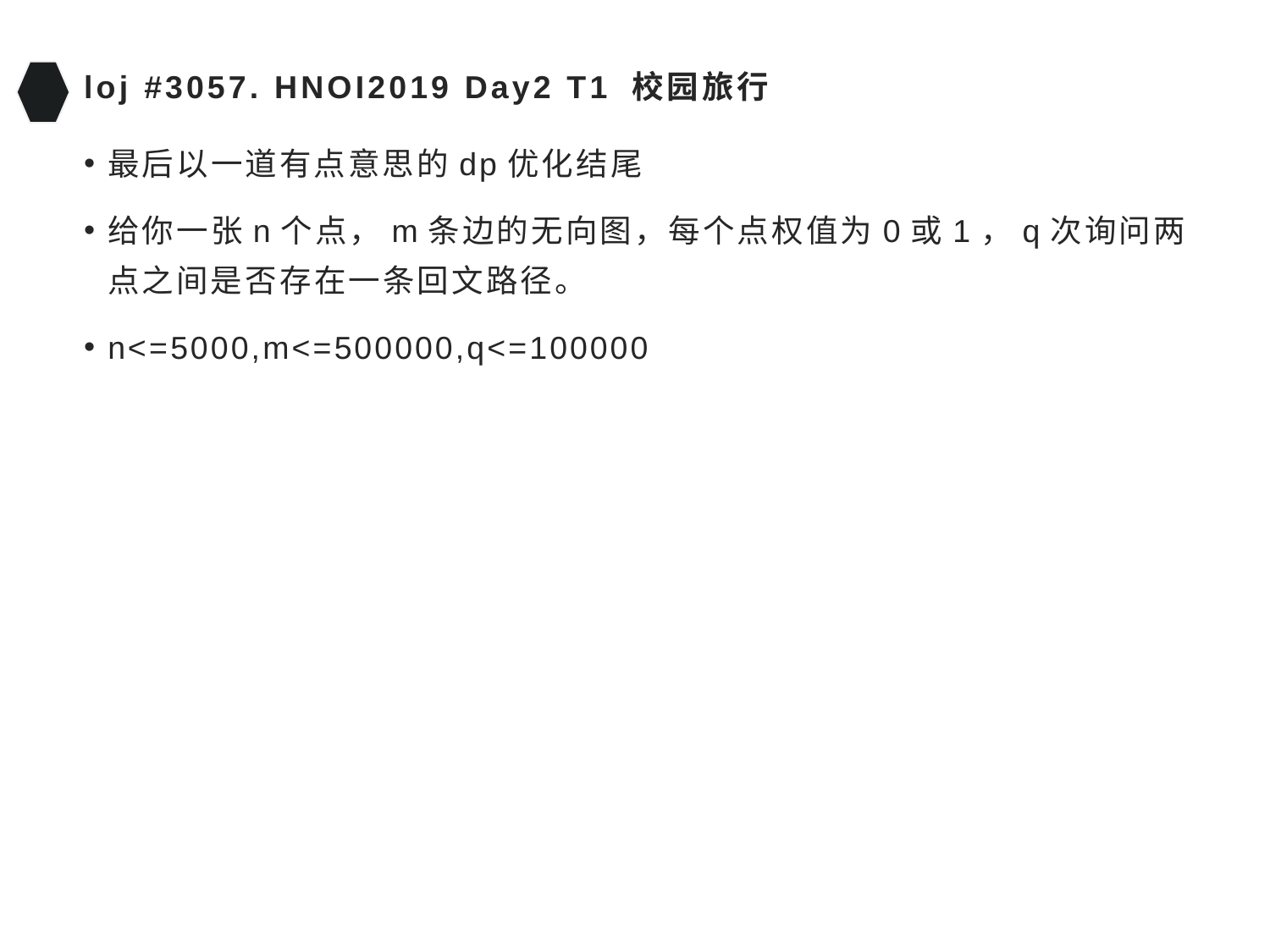

# loj #3057. HNOI2019 Day2 T1 校园旅行
最后以一道有点意思的dp优化结尾
给你一张n个点，m条边的无向图，每个点权值为0或1，q次询问两点之间是否存在一条回文路径。
n<=5000,m<=500000,q<=100000